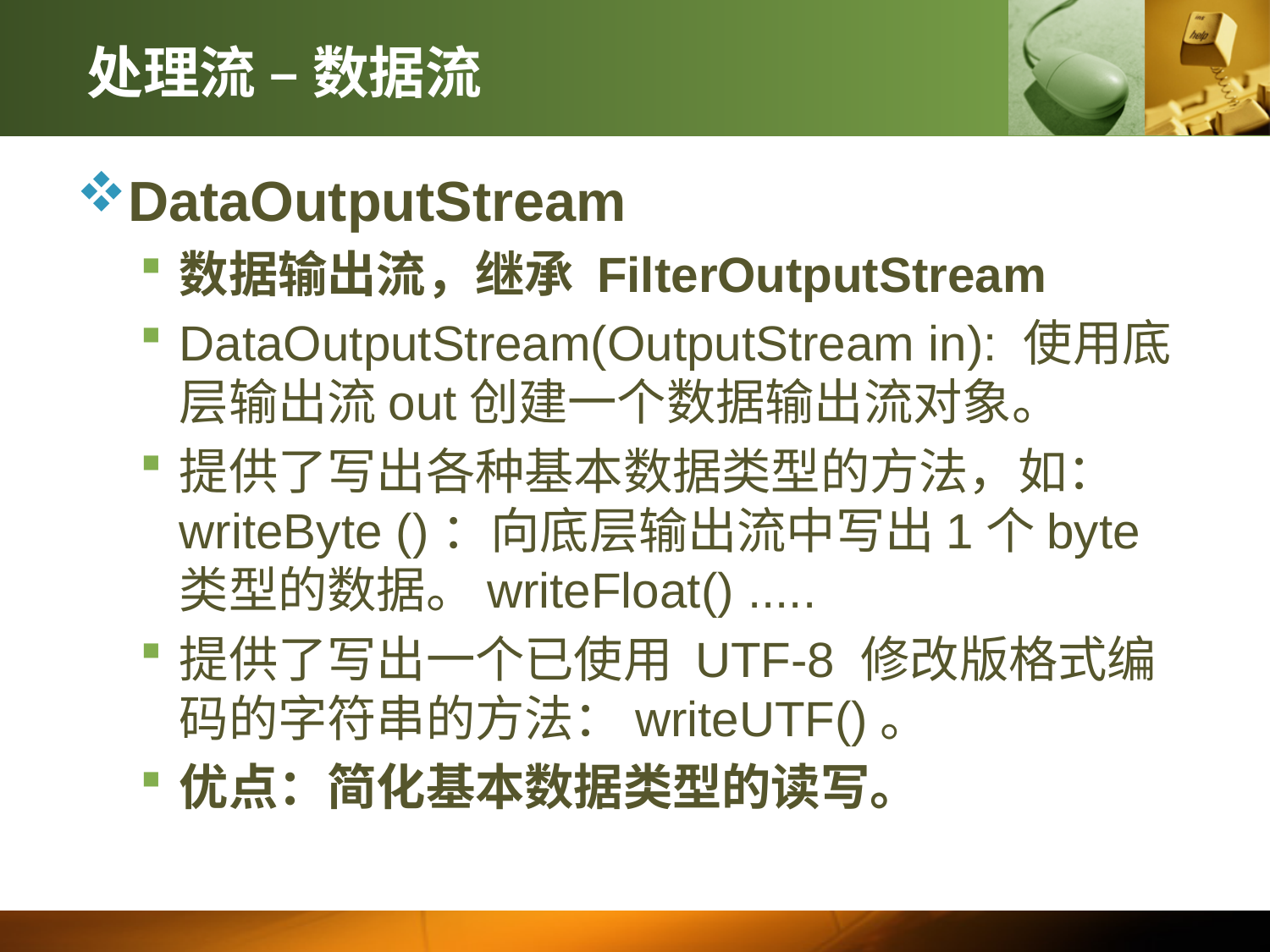

# 处理流 – 数据流
DataOutputStream
数据输出流，继承 FilterOutputStream
DataOutputStream(OutputStream in): 使用底层输出流out创建一个数据输出流对象。
提供了写出各种基本数据类型的方法，如：writeByte ()：向底层输出流中写出1个byte类型的数据。writeFloat() .....
提供了写出一个已使用 UTF-8 修改版格式编码的字符串的方法：writeUTF()。
优点：简化基本数据类型的读写。